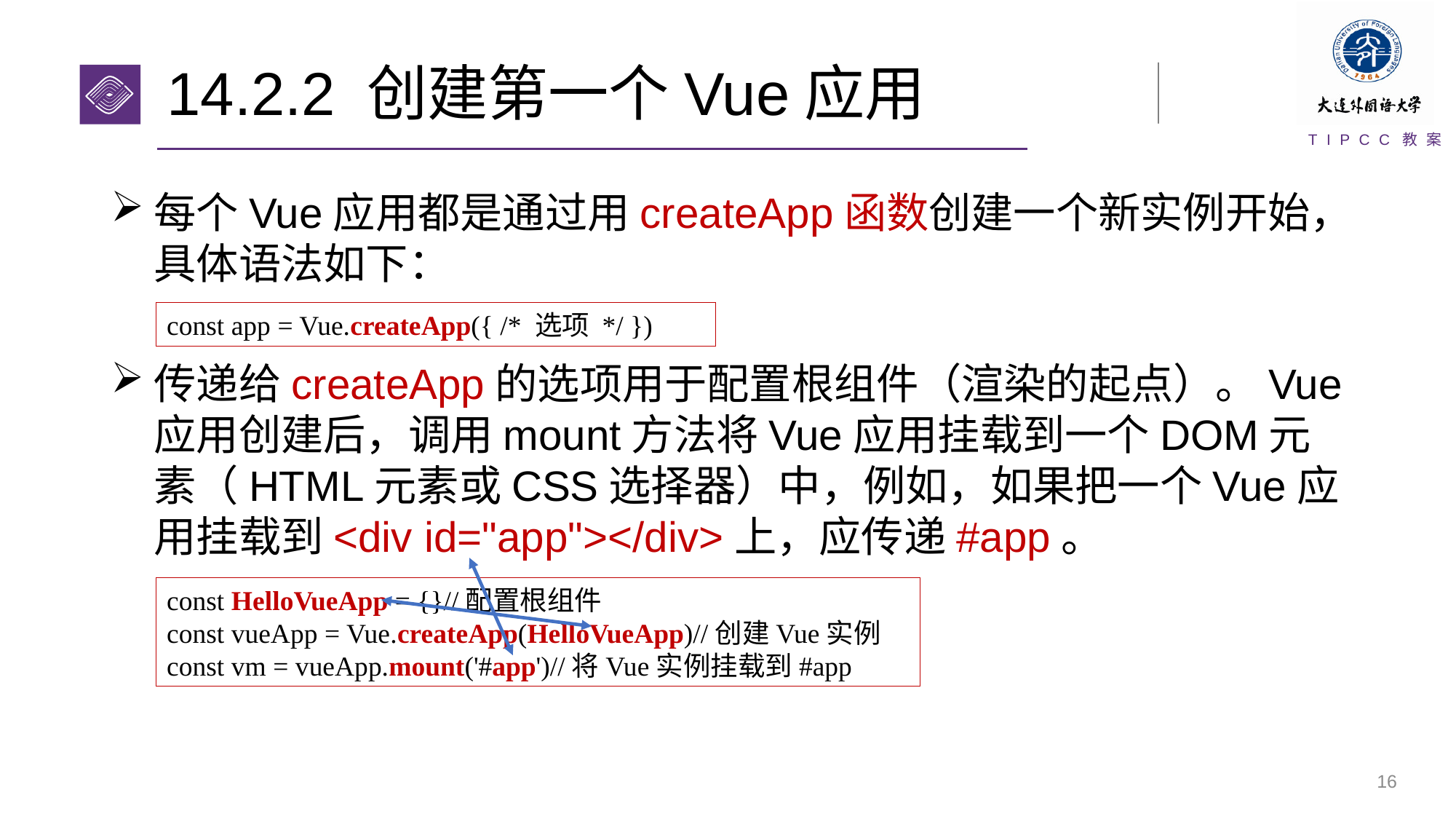

# 14.2.2 创建第一个Vue应用
每个Vue应用都是通过用createApp函数创建一个新实例开始，具体语法如下：

传递给createApp的选项用于配置根组件（渲染的起点）。Vue应用创建后，调用mount方法将Vue应用挂载到一个DOM元素（HTML元素或CSS选择器）中，例如，如果把一个Vue应用挂载到<div id="app"></div>上，应传递#app。
const app = Vue.createApp({ /* 选项 */ })
const HelloVueApp = {}//配置根组件
const vueApp = Vue.createApp(HelloVueApp)//创建Vue实例
const vm = vueApp.mount('#app')//将Vue实例挂载到#app
16